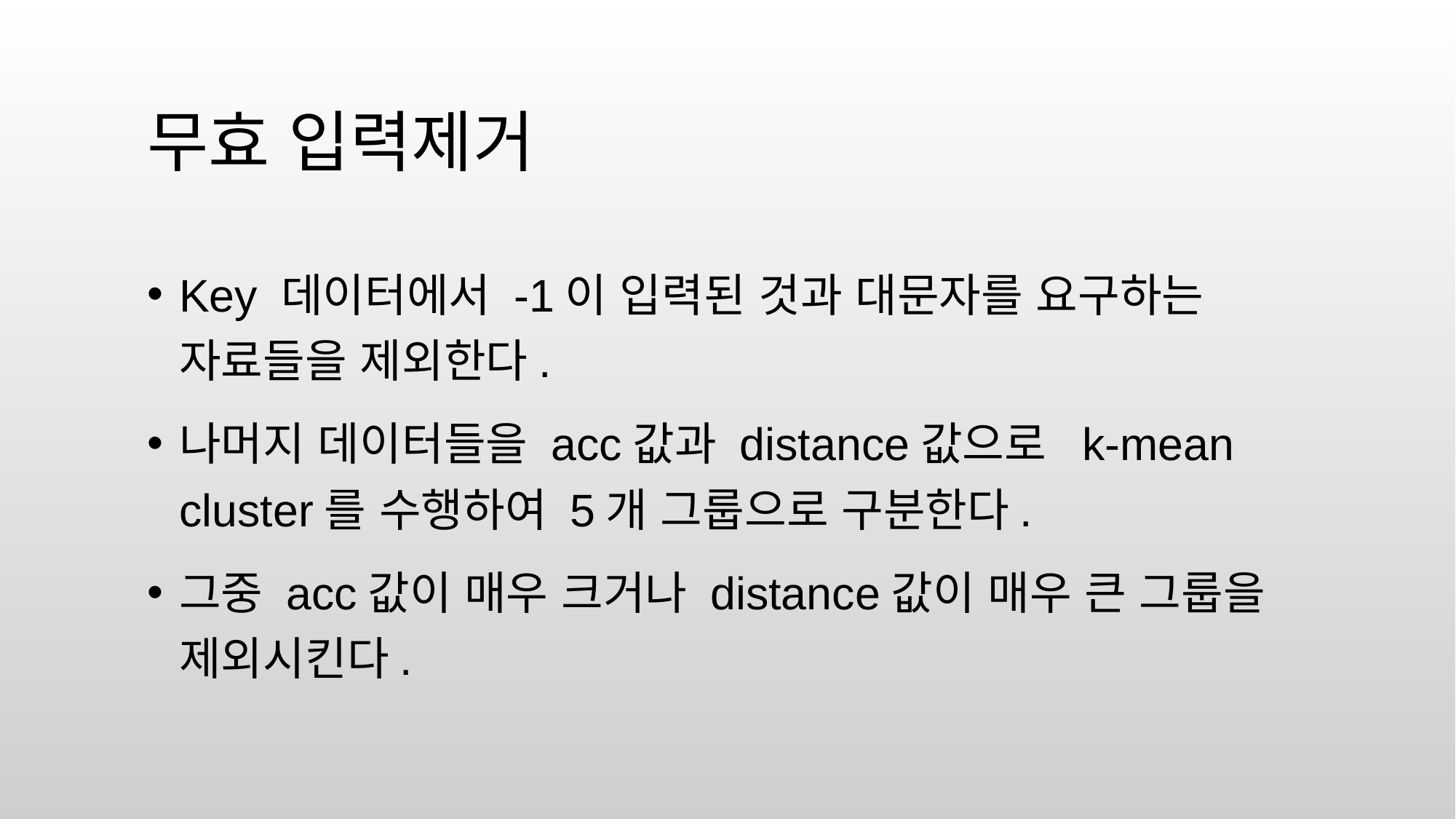

# 무효 입력제거
Key 데이터에서 -1이 입력된 것과 대문자를 요구하는 자료들을 제외한다.
나머지 데이터들을 acc값과 distance값으로  k-mean cluster를 수행하여 5개 그룹으로 구분한다.
그중 acc값이 매우 크거나 distance값이 매우 큰 그룹을 제외시킨다.